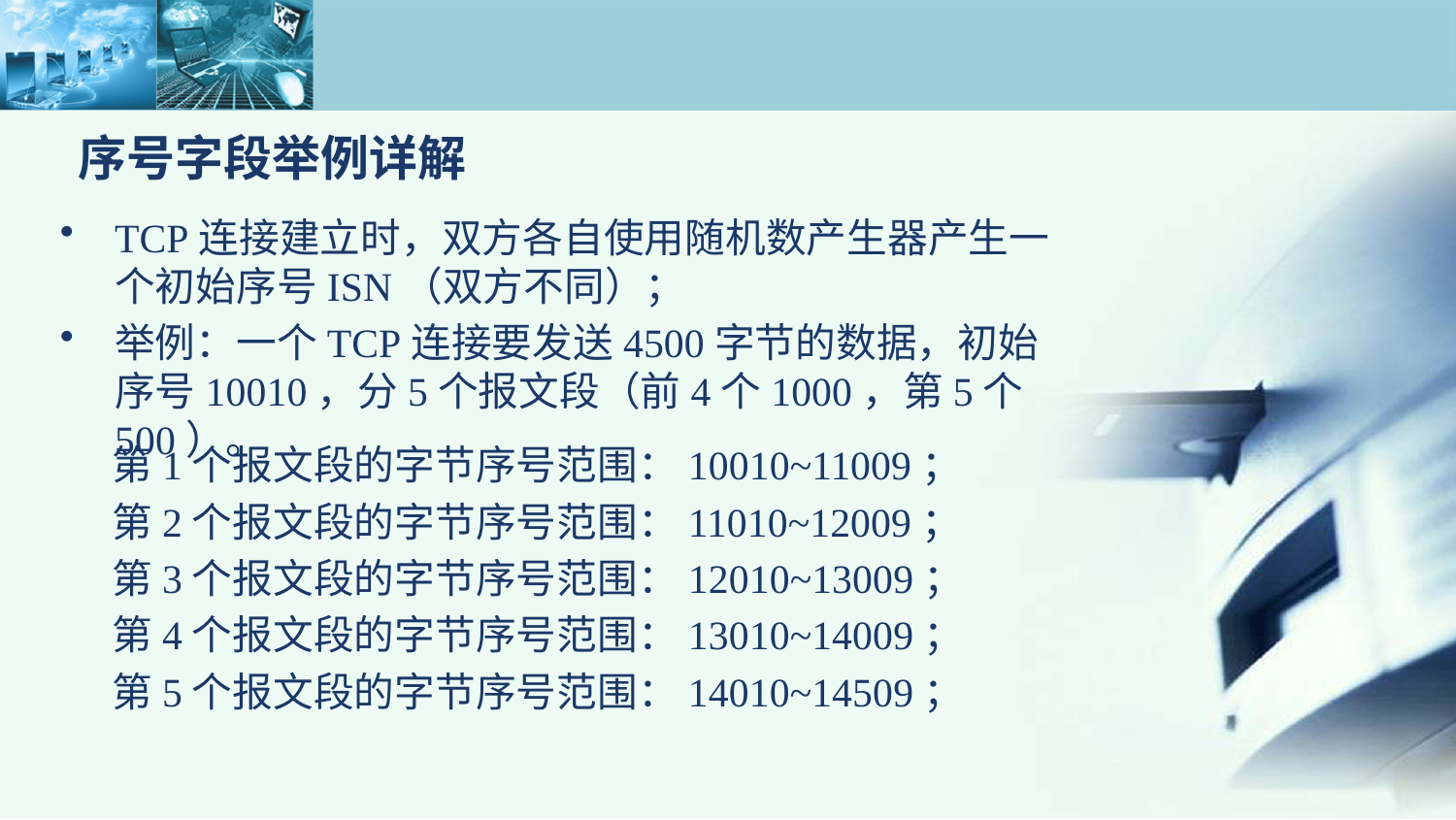

# 序号字段举例详解
TCP连接建立时，双方各自使用随机数产生器产生一个初始序号ISN（双方不同）；
举例：一个TCP连接要发送4500字节的数据，初始序号10010，分5个报文段（前4个1000，第5个500）。

第1个报文段的字节序号范围：10010~11009；
第2个报文段的字节序号范围：11010~12009；
第3个报文段的字节序号范围：12010~13009；
第4个报文段的字节序号范围：13010~14009；
第5个报文段的字节序号范围：14010~14509；